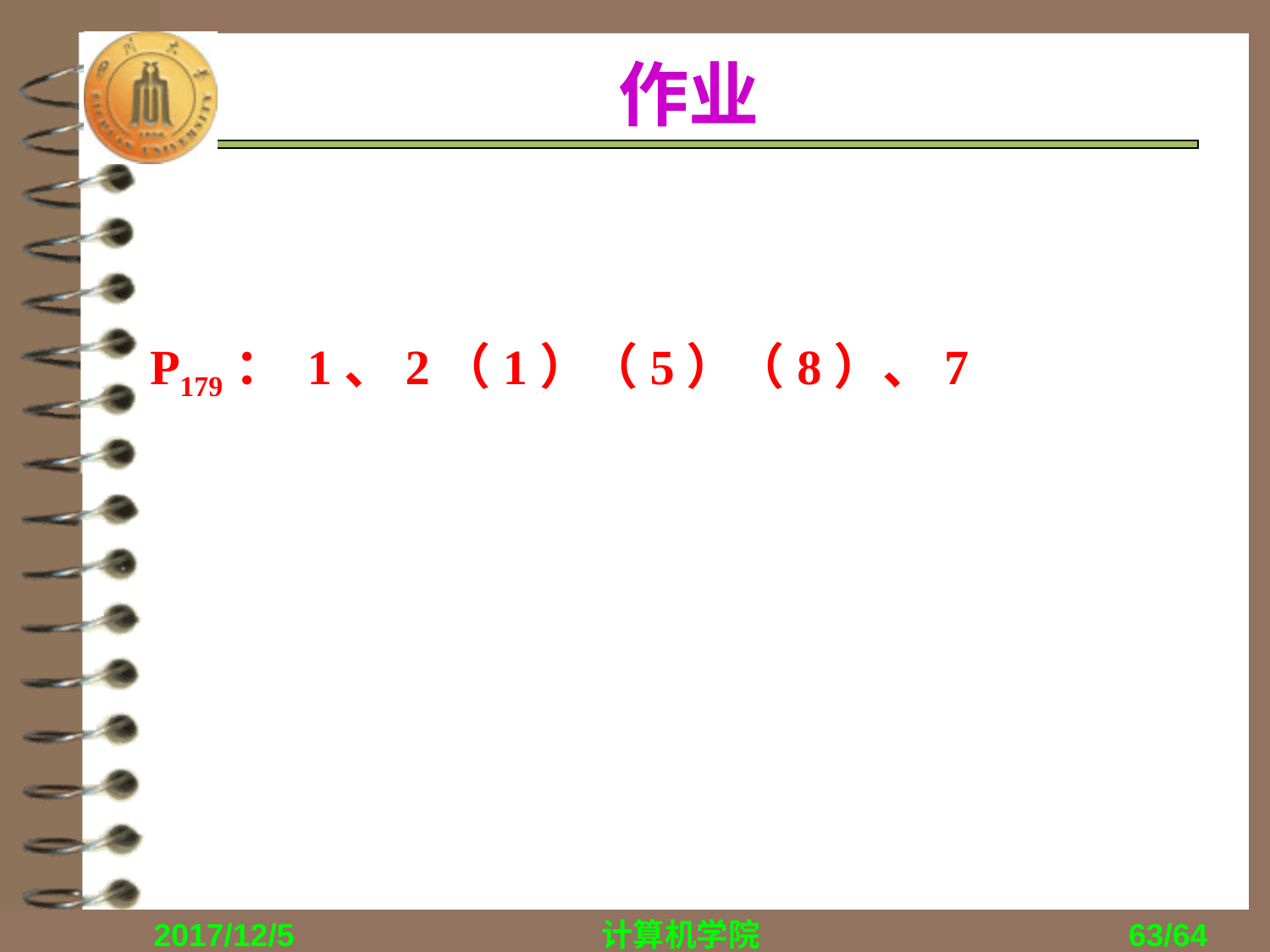

# 作业

P179： 1、2（1）（5）（8）、7
2017/12/5
计算机学院
63/64